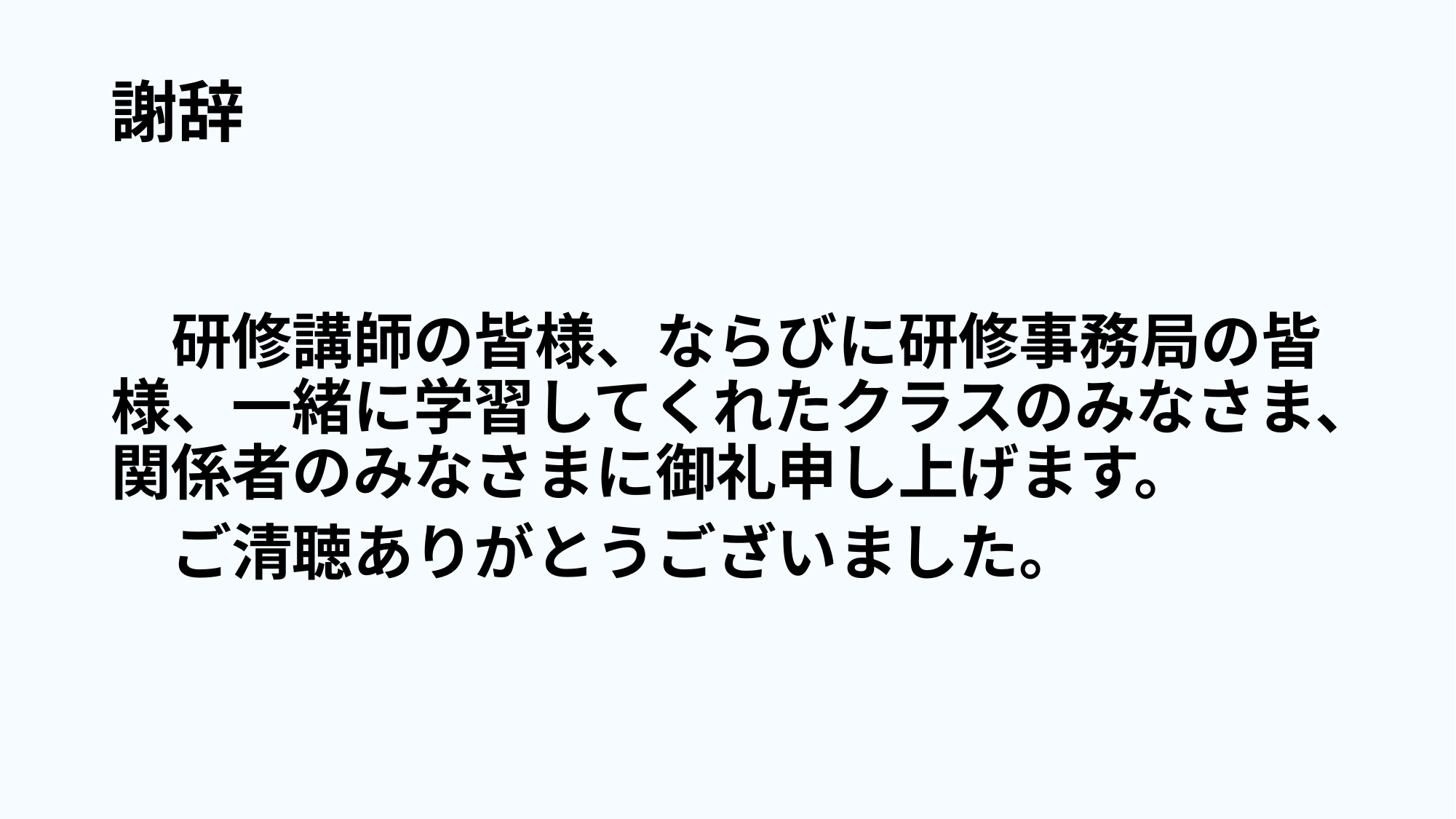

# 謝辞

　研修講師の皆様、ならびに研修事務局の皆様、一緒に学習してくれたクラスのみなさま、関係者のみなさまに御礼申し上げます。
　ご清聴ありがとうございました。